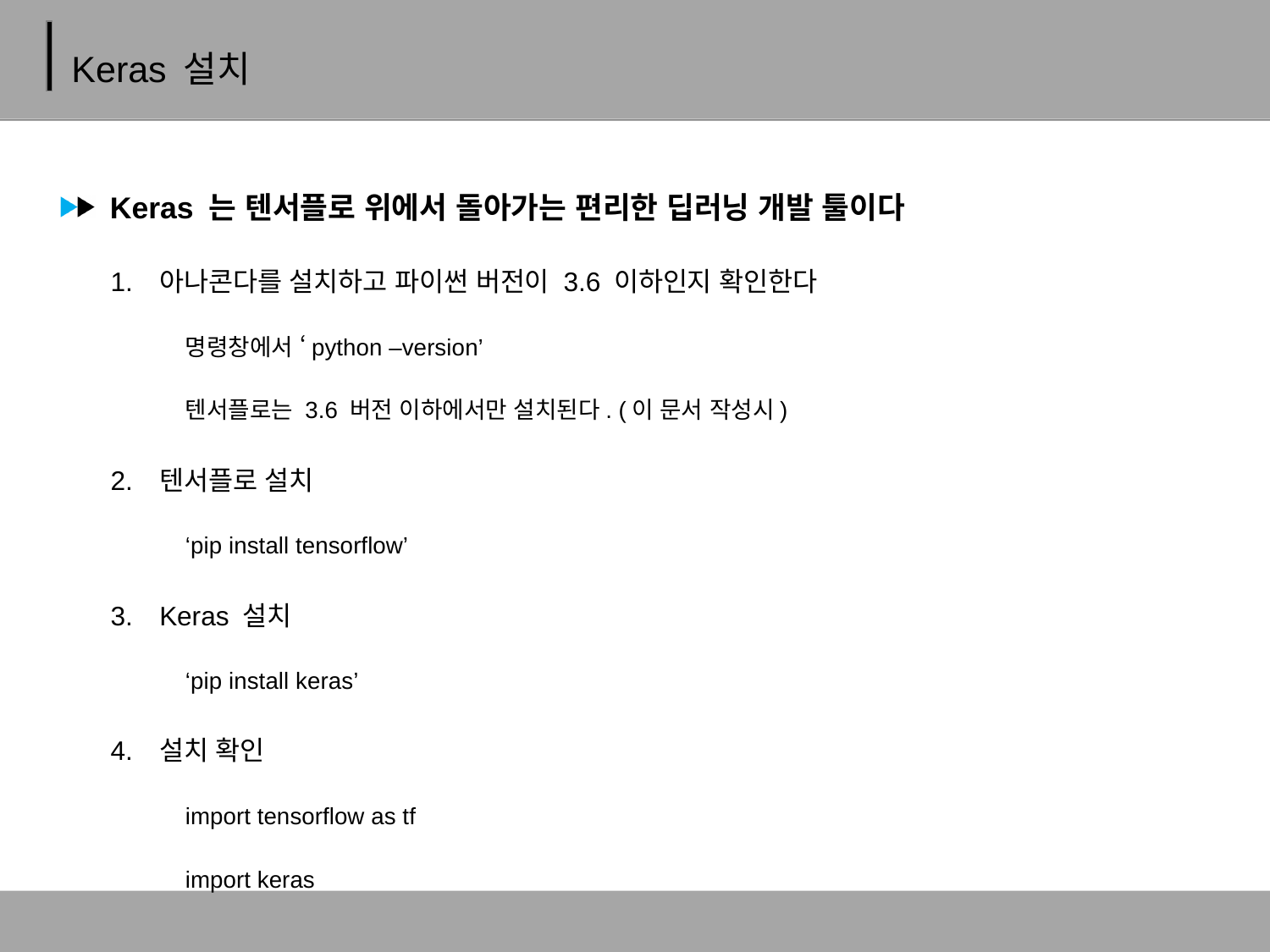

# Keras 설치
Keras 는 텐서플로 위에서 돌아가는 편리한 딥러닝 개발 툴이다
아나콘다를 설치하고 파이썬 버전이 3.6 이하인지 확인한다
명령창에서 ‘python –version’
텐서플로는 3.6 버전 이하에서만 설치된다. (이 문서 작성시)
텐서플로 설치
‘pip install tensorflow’
Keras 설치
‘pip install keras’
설치 확인
import tensorflow as tf
import keras